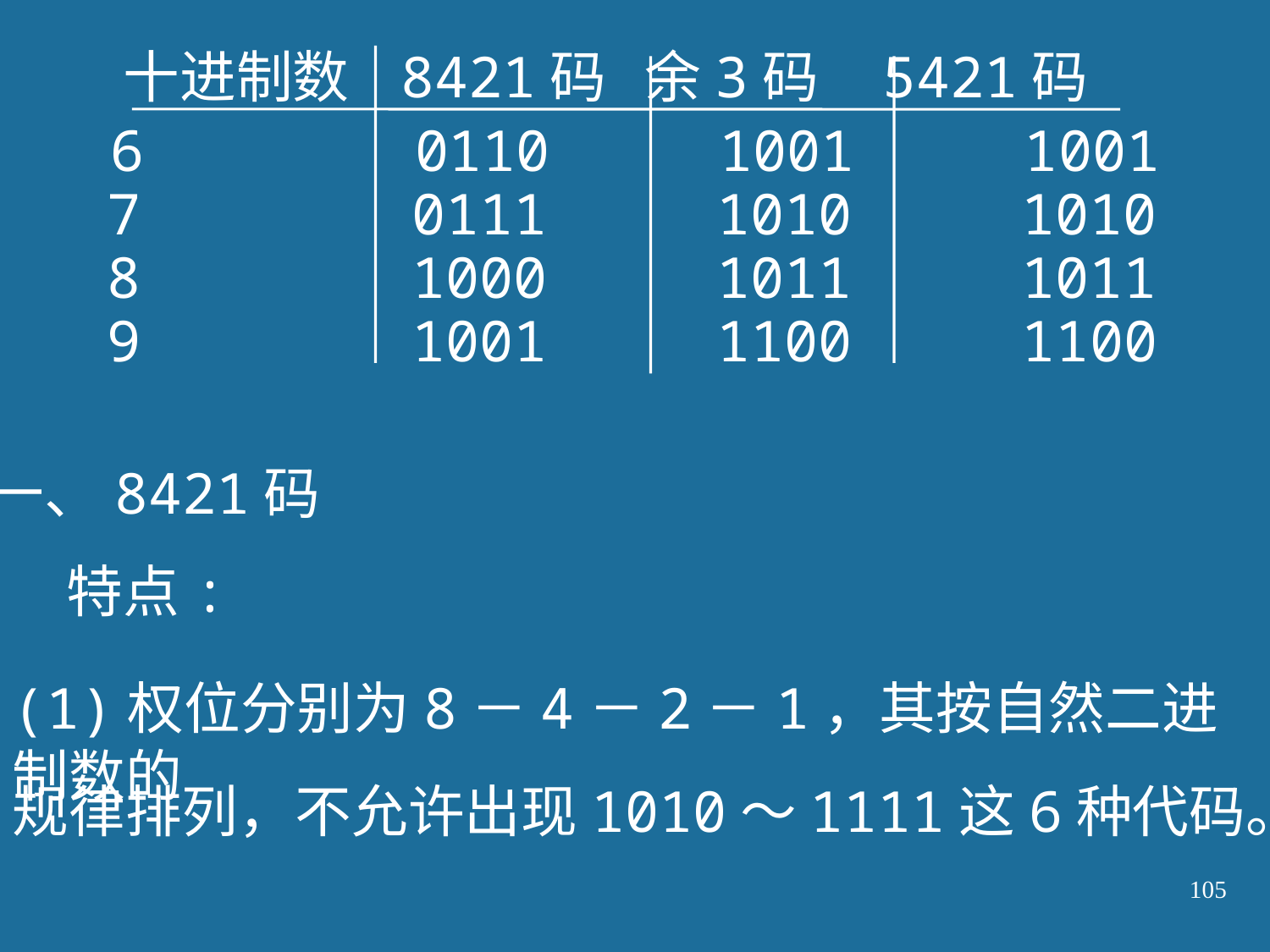

十进制数   8421码   余3码    5421码

6        0110     1001     1001
7        0111     1010     1010
8        1000     1011     1011
9        1001     1100     1100
一、8421码
特点:
(1)权位分别为8－4－2－1，其按自然二进制数的
规律排列，不允许出现1010～1111这6种代码。
105